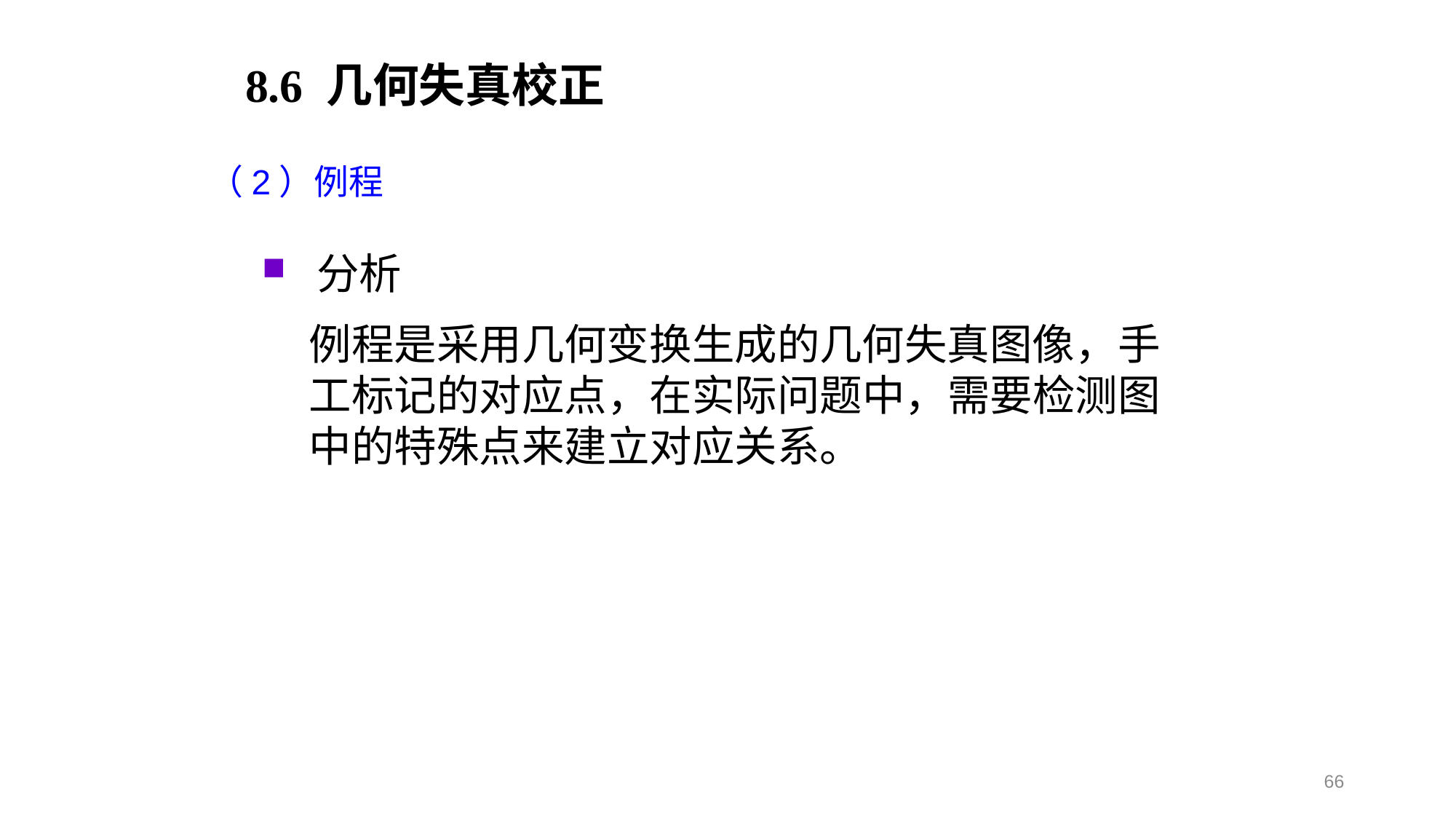

8.6 几何失真校正
（2）例程
分析
例程是采用几何变换生成的几何失真图像，手工标记的对应点，在实际问题中，需要检测图中的特殊点来建立对应关系。
66